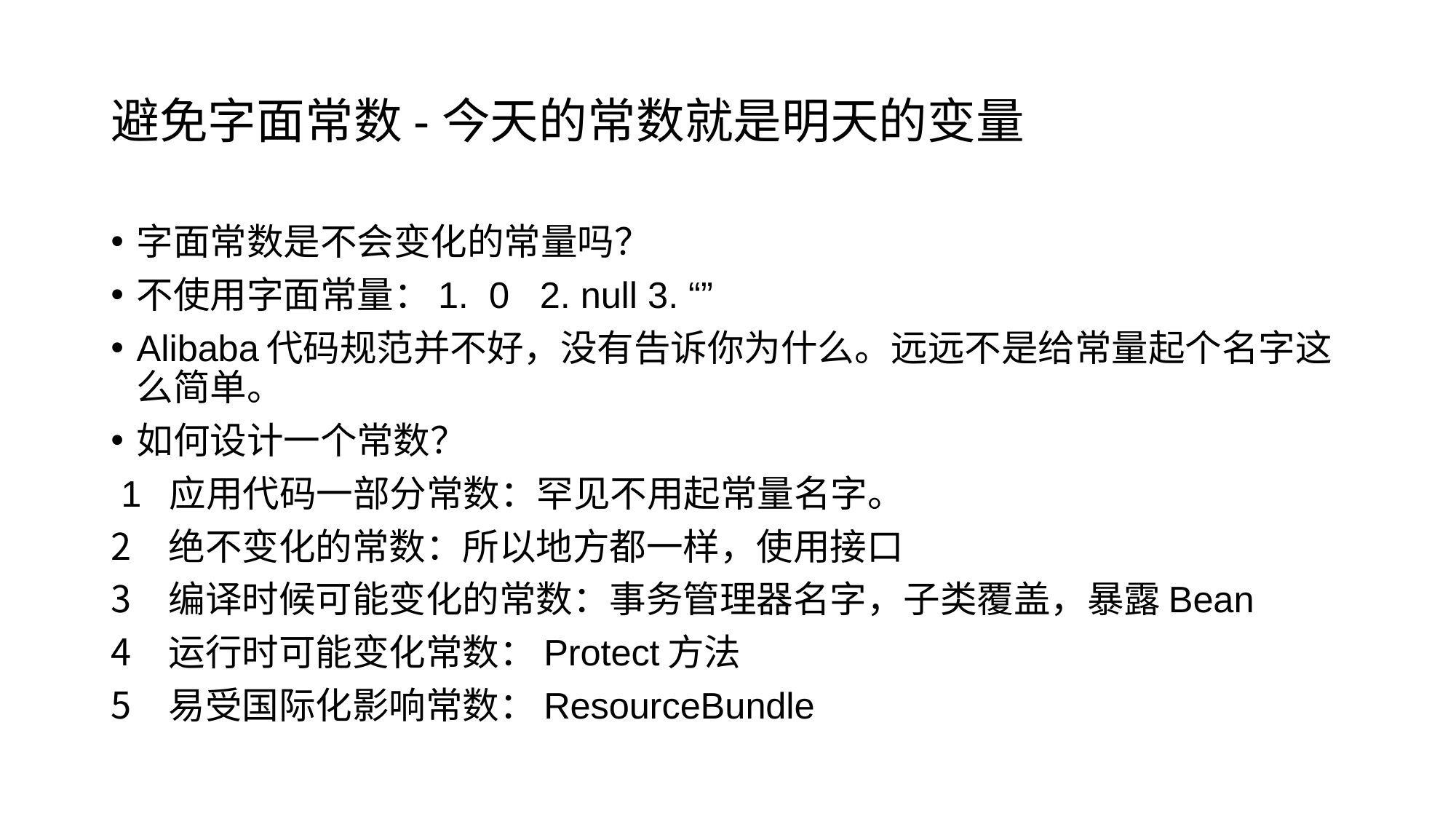

# 避免字面常数-今天的常数就是明天的变量
字面常数是不会变化的常量吗？
不使用字面常量：1.  0   2. null 3. “”
Alibaba代码规范并不好，没有告诉你为什么。远远不是给常量起个名字这么简单。
如何设计一个常数？
 1  应用代码一部分常数：罕见不用起常量名字。
绝不变化的常数：所以地方都一样，使用接口
编译时候可能变化的常数：事务管理器名字，子类覆盖，暴露Bean
运行时可能变化常数：Protect方法
易受国际化影响常数：ResourceBundle